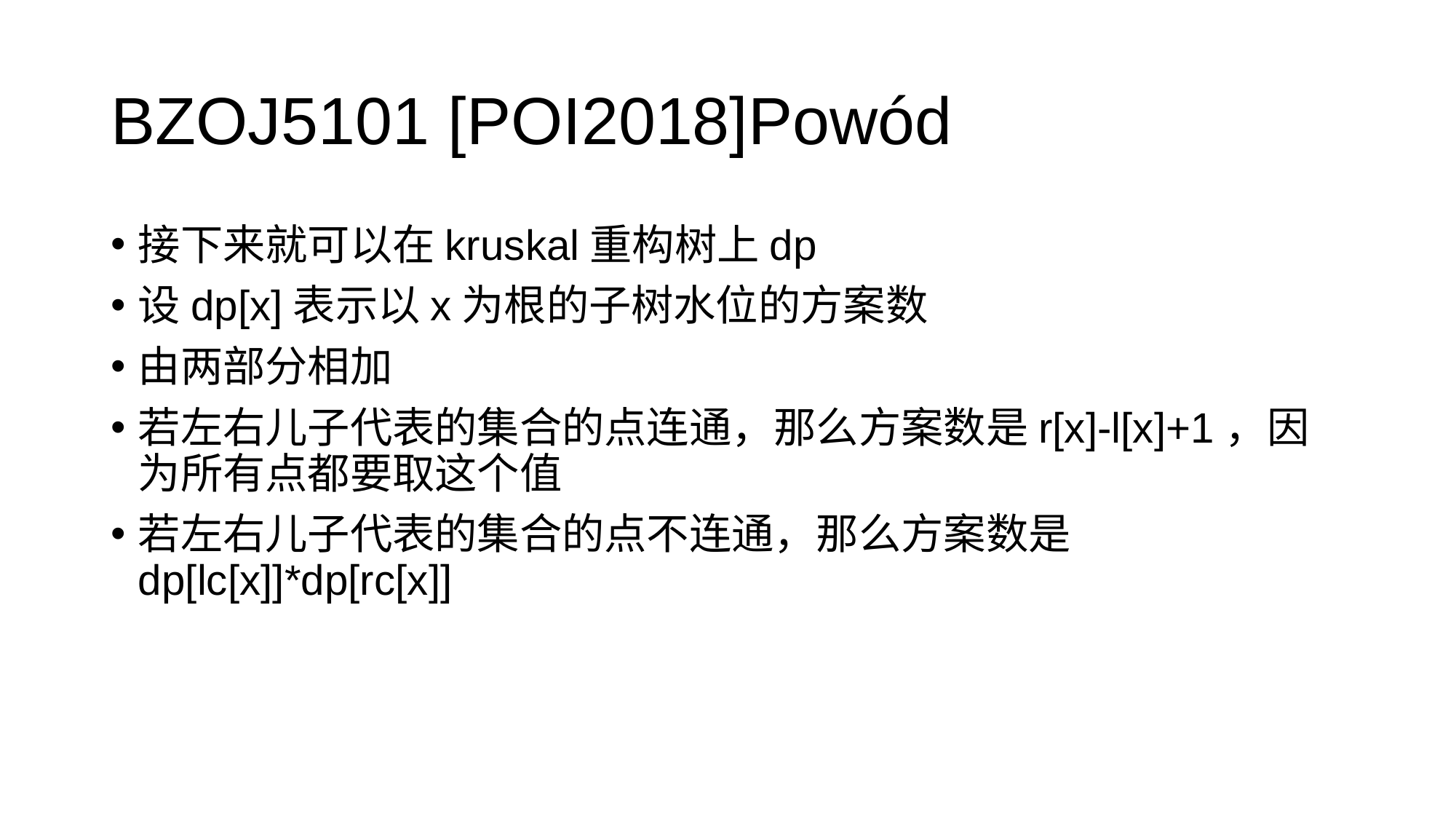

# BZOJ5101 [POI2018]Powód
接下来就可以在kruskal重构树上dp
设dp[x]表示以x为根的子树水位的方案数
由两部分相加
若左右儿子代表的集合的点连通，那么方案数是r[x]-l[x]+1，因为所有点都要取这个值
若左右儿子代表的集合的点不连通，那么方案数是dp[lc[x]]*dp[rc[x]]